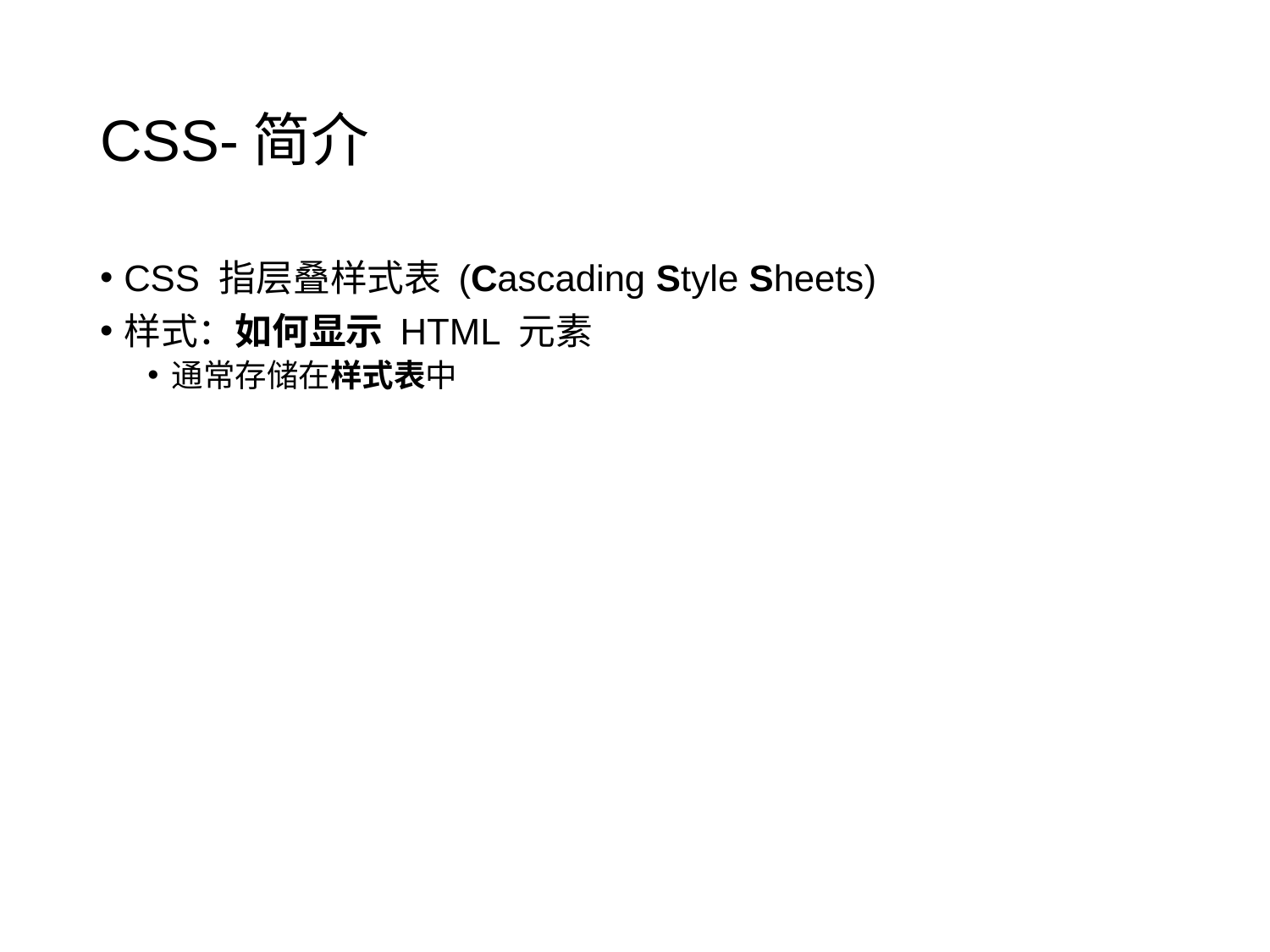

# CSS-简介
CSS 指层叠样式表 (Cascading Style Sheets)
样式：如何显示 HTML 元素
通常存储在样式表中